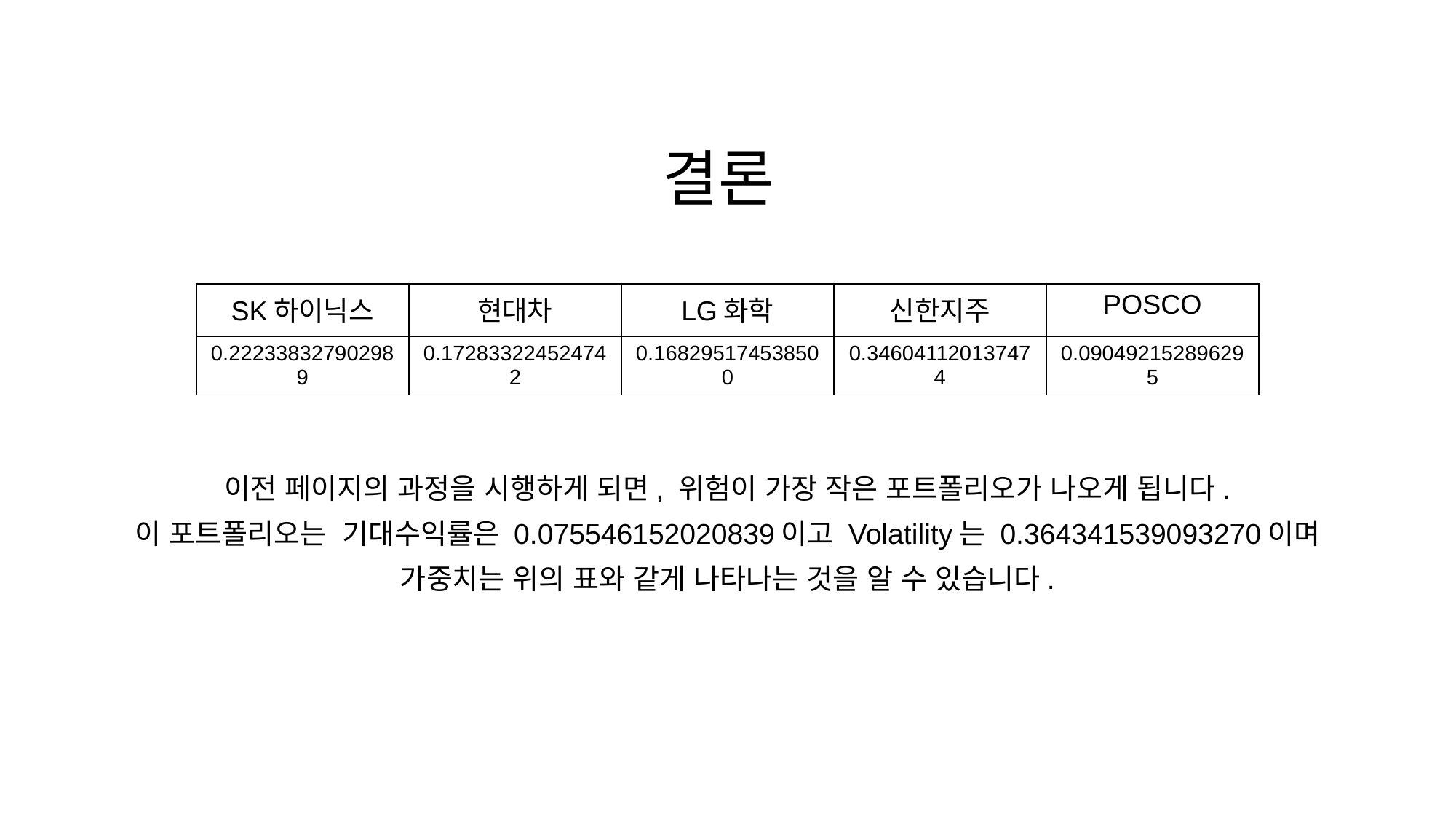

# 결론
| SK하이닉스 | 현대차 | LG화학 | 신한지주 | POSCO |
| --- | --- | --- | --- | --- |
| 0.222338327902989 | 0.172833224524742 | 0.168295174538500 | 0.346041120137474 | 0.090492152896295 |
이전 페이지의 과정을 시행하게 되면, 위험이 가장 작은 포트폴리오가 나오게 됩니다.
이 포트폴리오는  기대수익률은 0.075546152020839이고 Volatility는 0.364341539093270이며
가중치는 위의 표와 같게 나타나는 것을 알 수 있습니다.